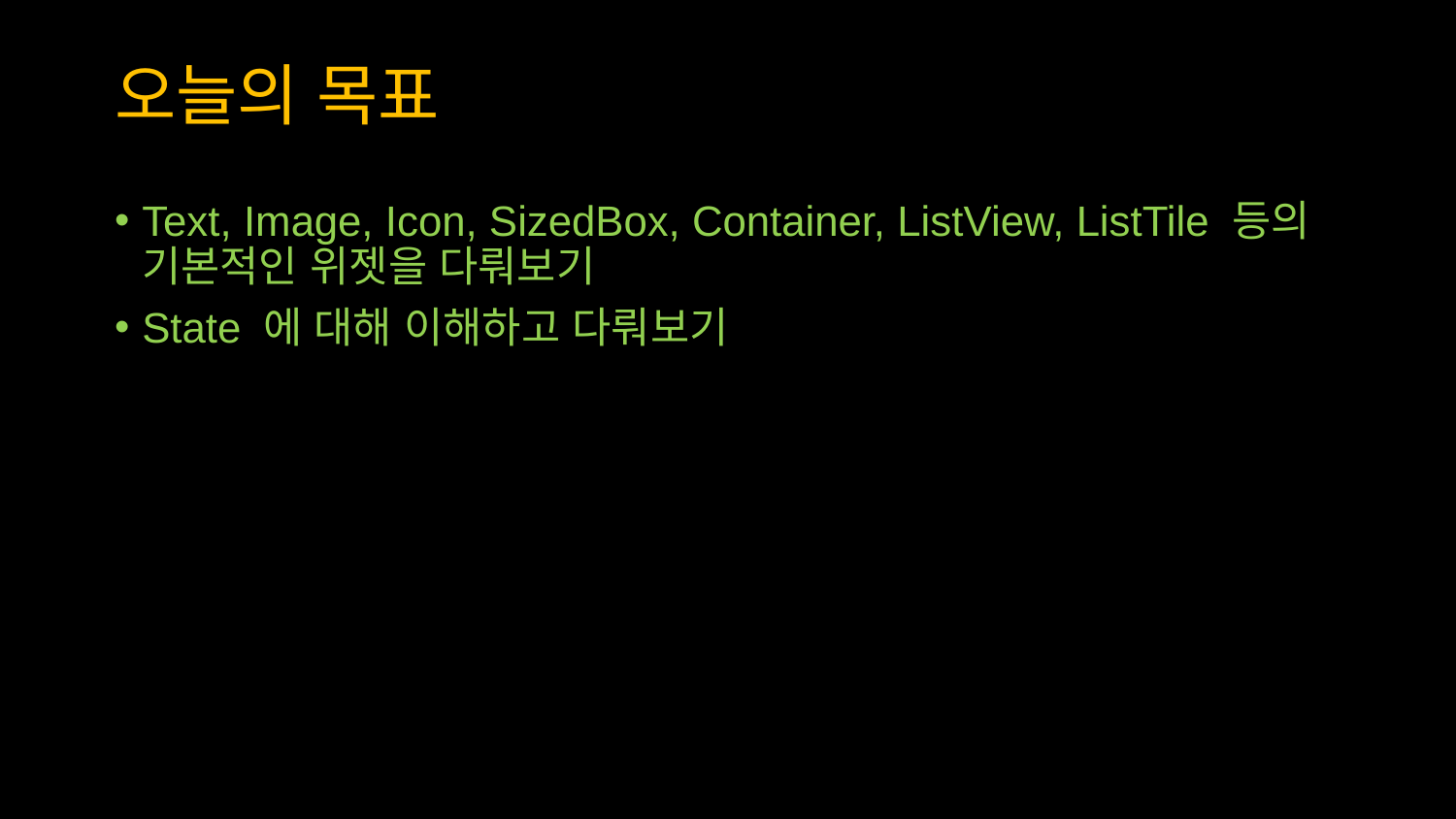

# 오늘의 목표
Text, Image, Icon, SizedBox, Container, ListView, ListTile 등의 기본적인 위젯을 다뤄보기
State 에 대해 이해하고 다뤄보기